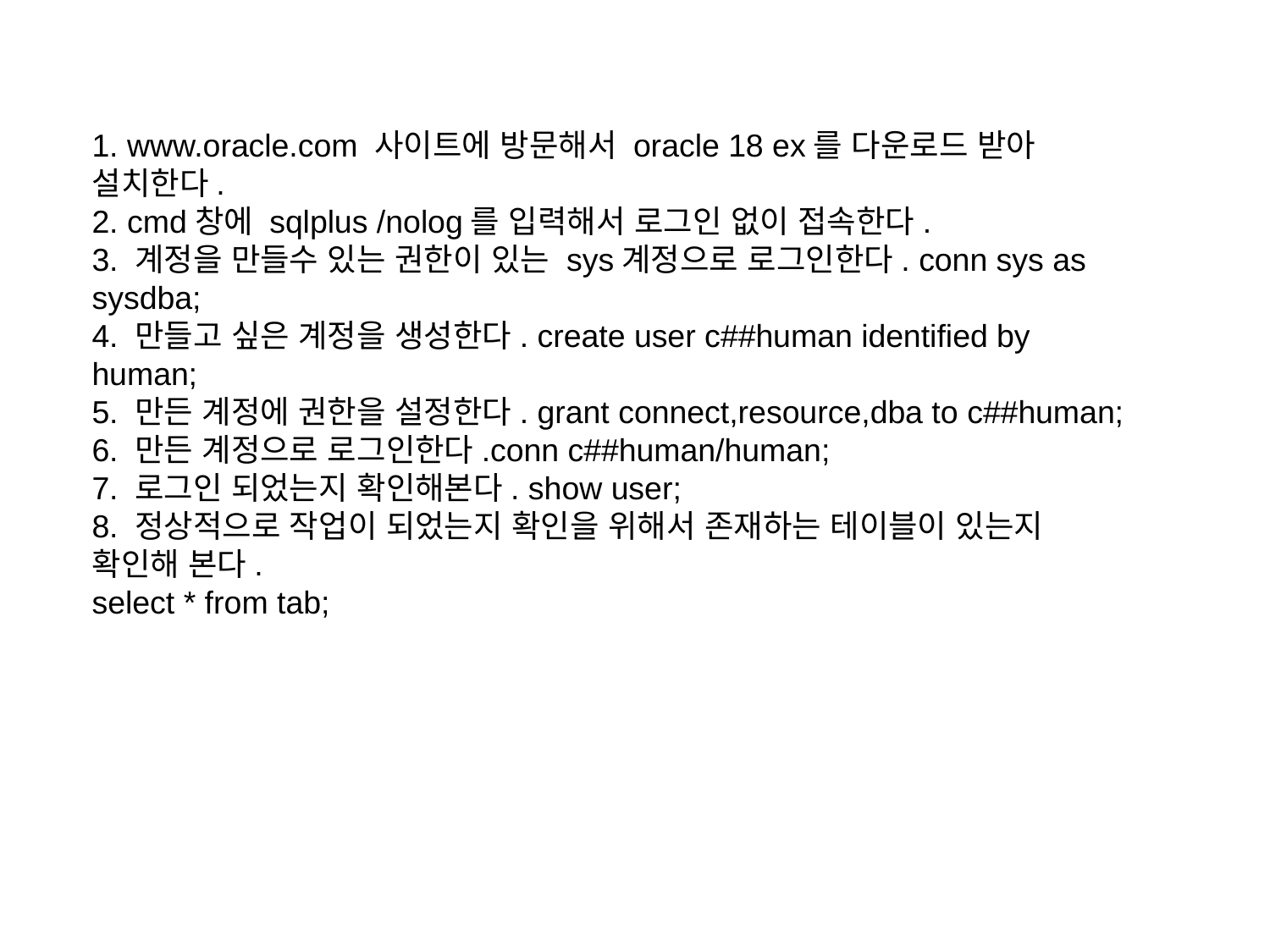

1. www.oracle.com 사이트에 방문해서 oracle 18 ex를 다운로드 받아 설치한다.
2. cmd창에 sqlplus /nolog를 입력해서 로그인 없이 접속한다.
3. 계정을 만들수 있는 권한이 있는 sys계정으로 로그인한다. conn sys as sysdba;
4. 만들고 싶은 계정을 생성한다. create user c##human identified by human;
5. 만든 계정에 권한을 설정한다. grant connect,resource,dba to c##human;
6. 만든 계정으로 로그인한다.conn c##human/human;
7. 로그인 되었는지 확인해본다. show user;
8. 정상적으로 작업이 되었는지 확인을 위해서 존재하는 테이블이 있는지 확인해 본다.
select * from tab;